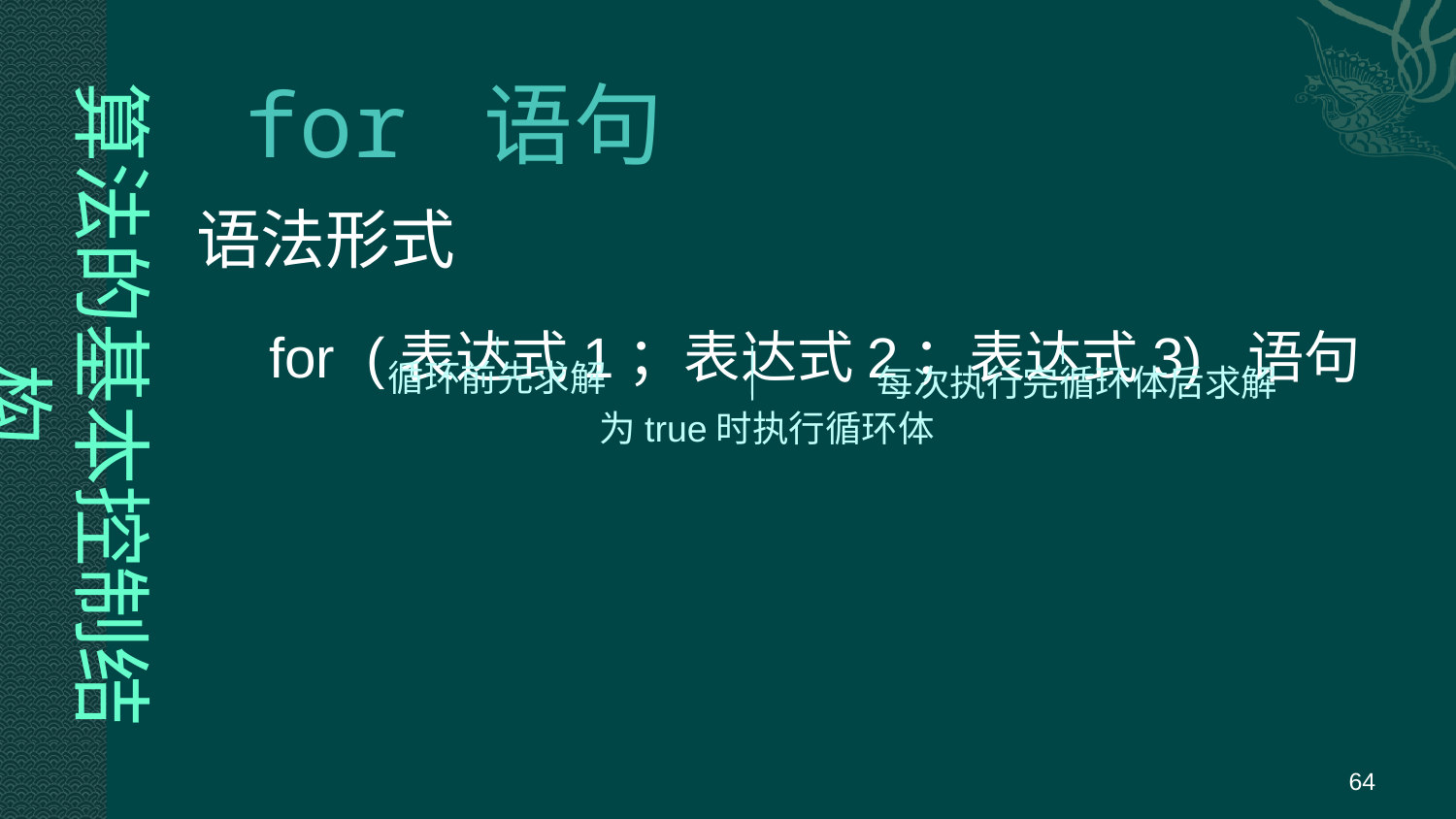

算法的基本控制结构
# for 语句
语法形式
for  (表达式1；表达式2；表达式3)  语句

循环前先求解

为true时执行循环体

每次执行完循环体后求解
64